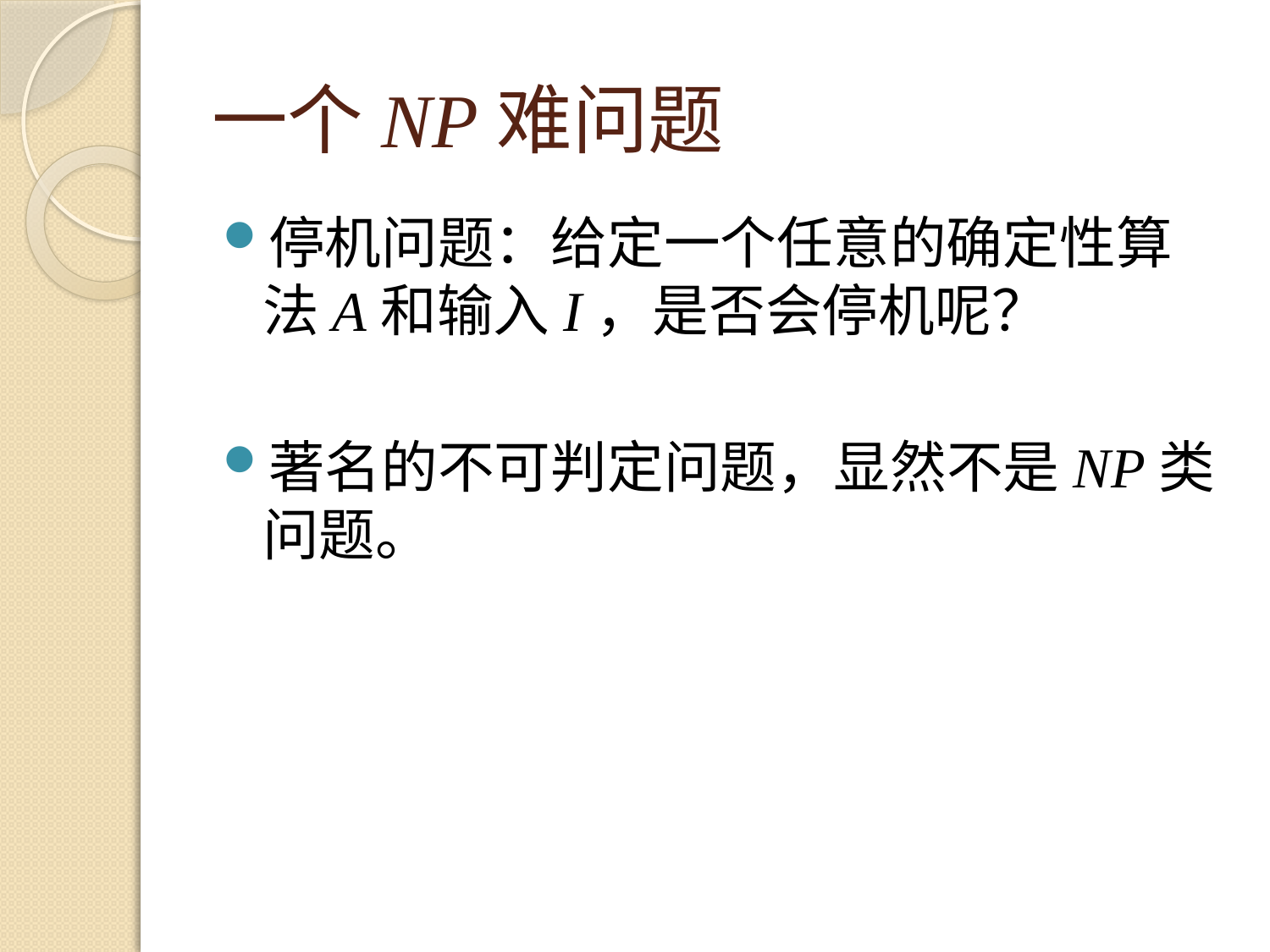

# 一个NP难问题
停机问题：给定一个任意的确定性算法A和输入I，是否会停机呢？

著名的不可判定问题，显然不是NP类问题。